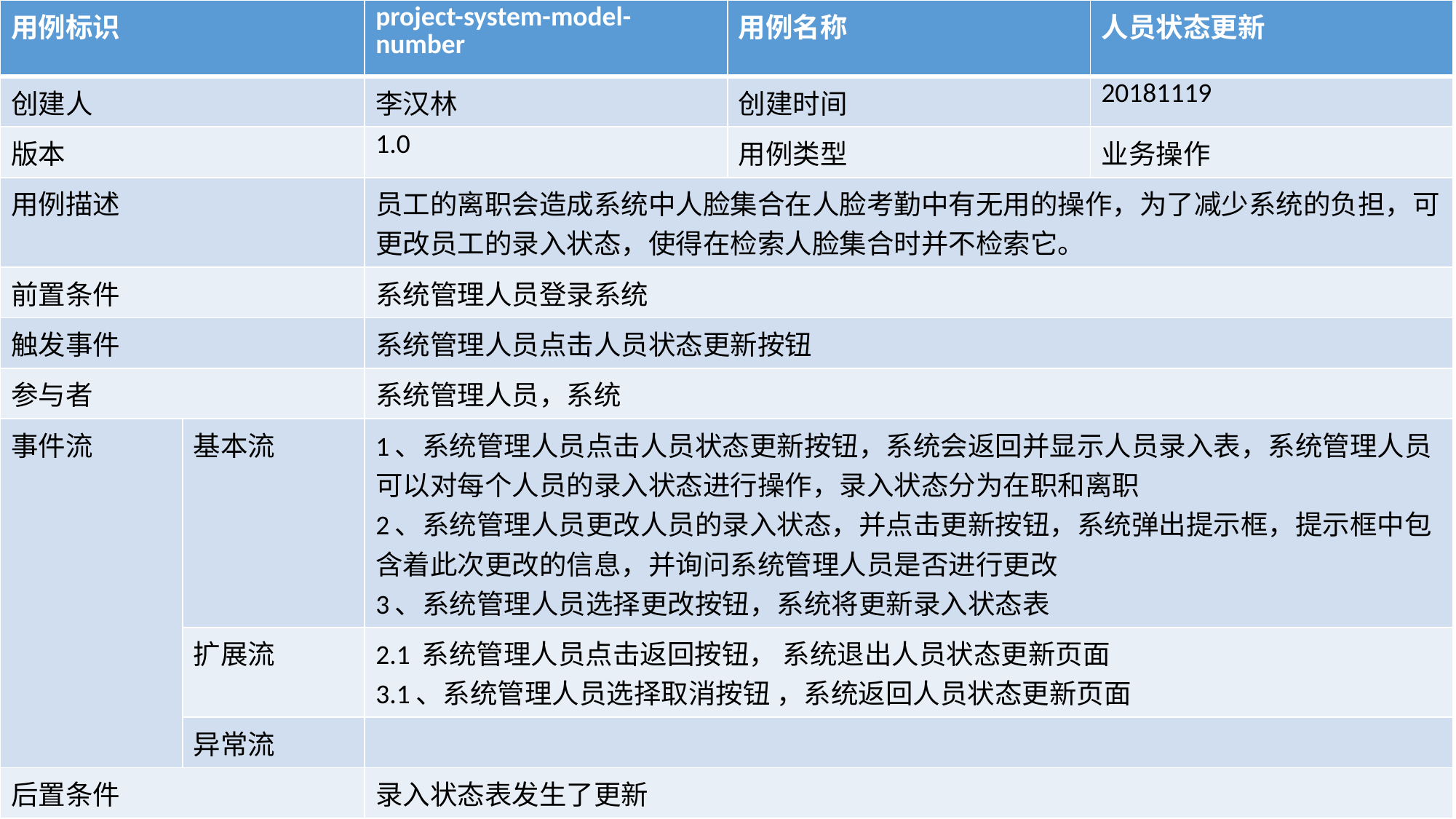

| 用例标识 |  | project-system-model-number | 用例名称 | 人员状态更新 |
| --- | --- | --- | --- | --- |
| 创建人 |  | 李汉林 | 创建时间 | 20181119 |
| 版本 |  | 1.0 | 用例类型 | 业务操作 |
| 用例描述 |  | 员工的离职会造成系统中人脸集合在人脸考勤中有无用的操作，为了减少系统的负担，可更改员工的录入状态，使得在检索人脸集合时并不检索它。 |  |  |
| 前置条件 |  | 系统管理人员登录系统 |  |  |
| 触发事件 |  | 系统管理人员点击人员状态更新按钮 |  |  |
| 参与者 |  | 系统管理人员，系统 |  |  |
| 事件流 | 基本流 | 1、系统管理人员点击人员状态更新按钮，系统会返回并显示人员录入表，系统管理人员可以对每个人员的录入状态进行操作，录入状态分为在职和离职 2、系统管理人员更改人员的录入状态，并点击更新按钮，系统弹出提示框，提示框中包含着此次更改的信息，并询问系统管理人员是否进行更改 3、系统管理人员选择更改按钮，系统将更新录入状态表 |  |  |
|  | 扩展流 | 2.1 系统管理人员点击返回按钮， 系统退出人员状态更新页面 3.1、系统管理人员选择取消按钮 ，系统返回人员状态更新页面 |  |  |
|  | 异常流 |  |  |  |
| 后置条件 |  | 录入状态表发生了更新 |  |  |
| 非功能的需求 |  |  |  |  |
| 需求列表 |  |  |  |  |
| 1、系统可以记录离职人员的信息，但在考勤时不涉及对离职人员的检索 |  |  |  |  |